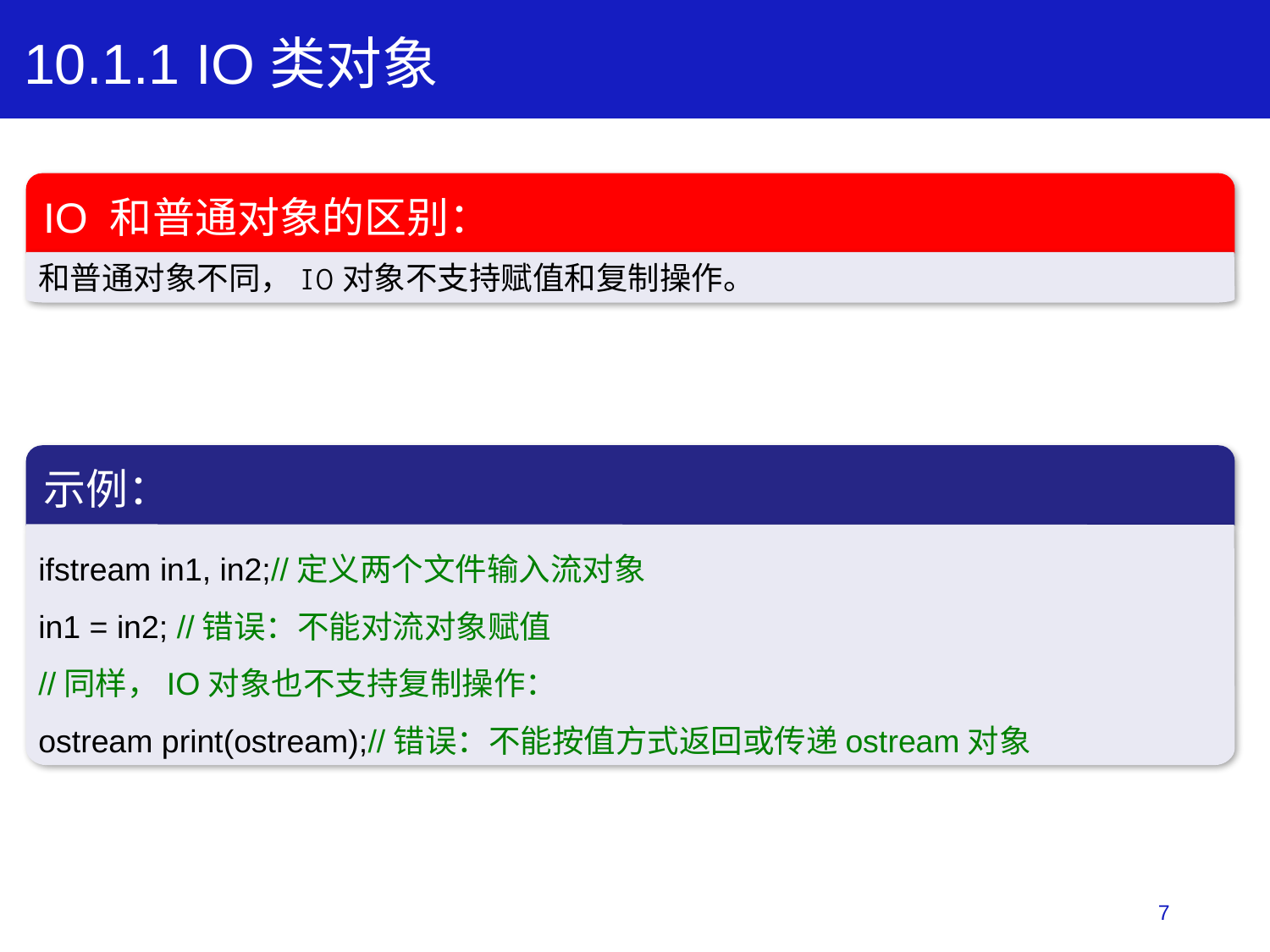

10.1.1 IO类对象
IO 和普通对象的区别：
和普通对象不同，IO对象不支持赋值和复制操作。
示例：
ifstream in1, in2;//定义两个文件输入流对象
in1 = in2; //错误：不能对流对象赋值
//同样，IO对象也不支持复制操作：
ostream print(ostream);//错误：不能按值方式返回或传递ostream对象
7